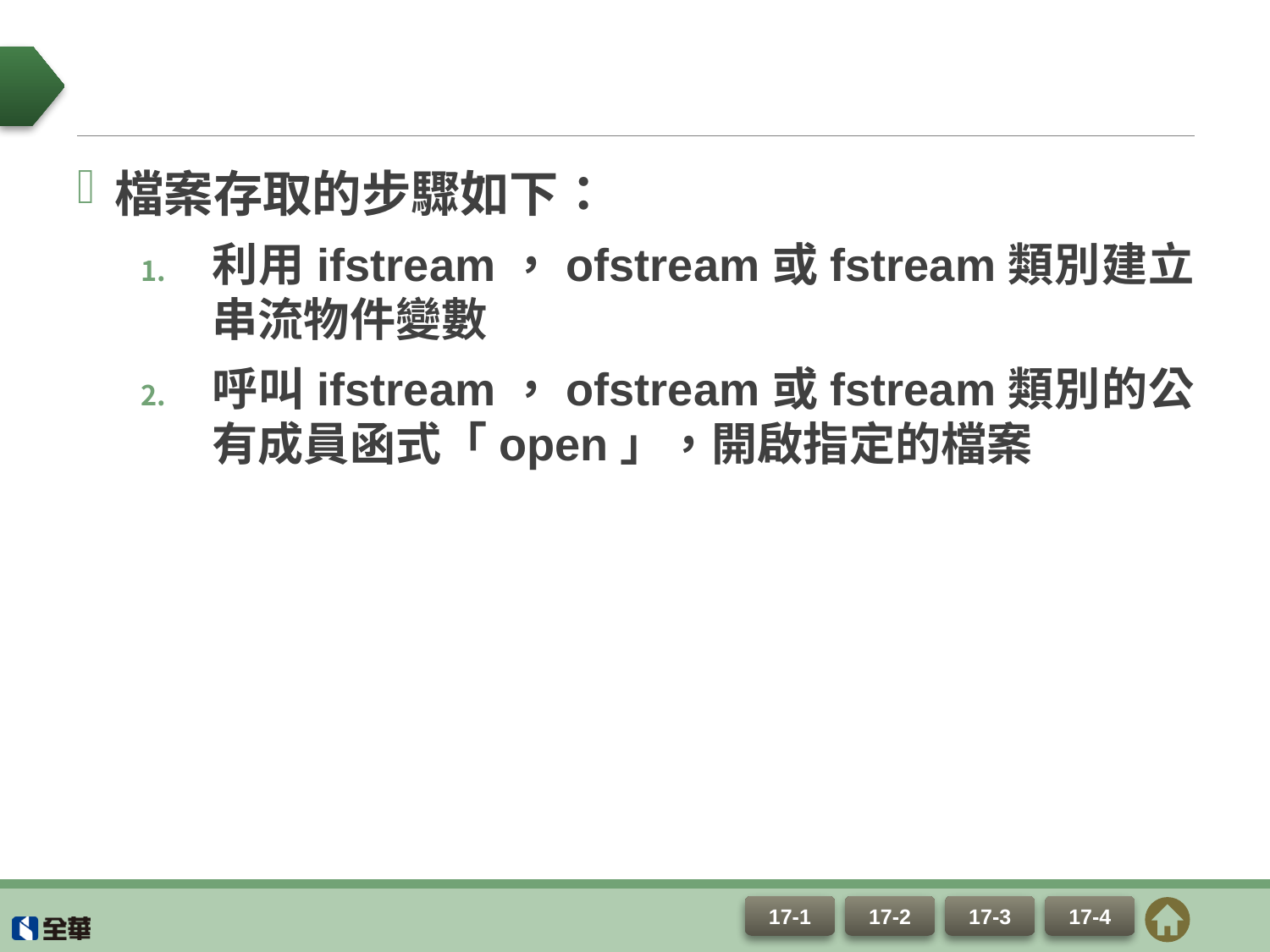

#
檔案存取的步驟如下：
利用ifstream，ofstream或fstream類別建立串流物件變數
呼叫ifstream，ofstream或fstream類別的公有成員函式「open」，開啟指定的檔案